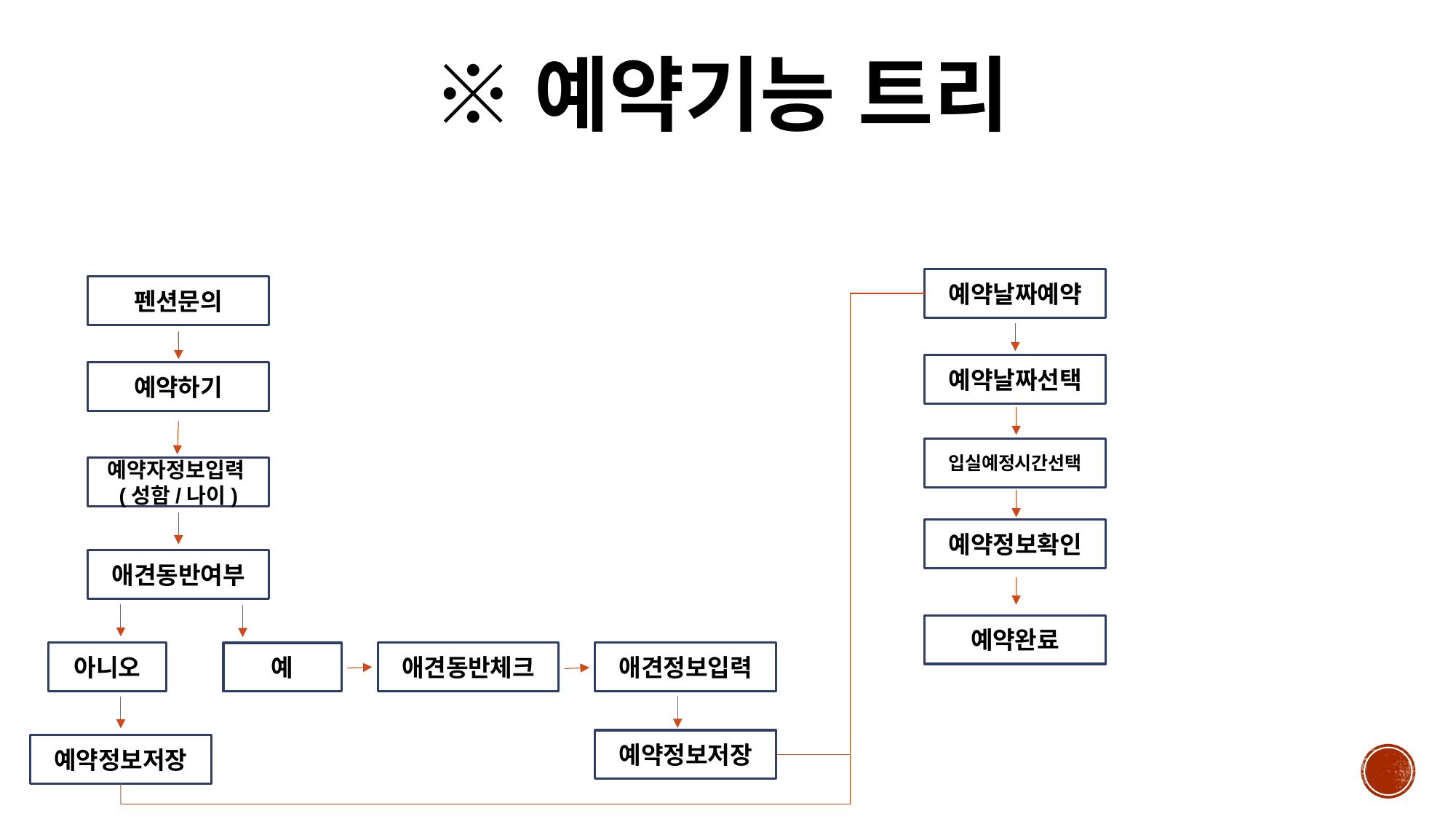

# ※예약기능 트리
예약날짜예약
펜션문의
예약날짜선택
예약하기
입실예정시간선택
예약자정보입력(성함/나이)
예약정보확인
애견동반여부
예약완료
애견동반체크
애견정보입력
아니오
예
예약정보저장
예약정보저장